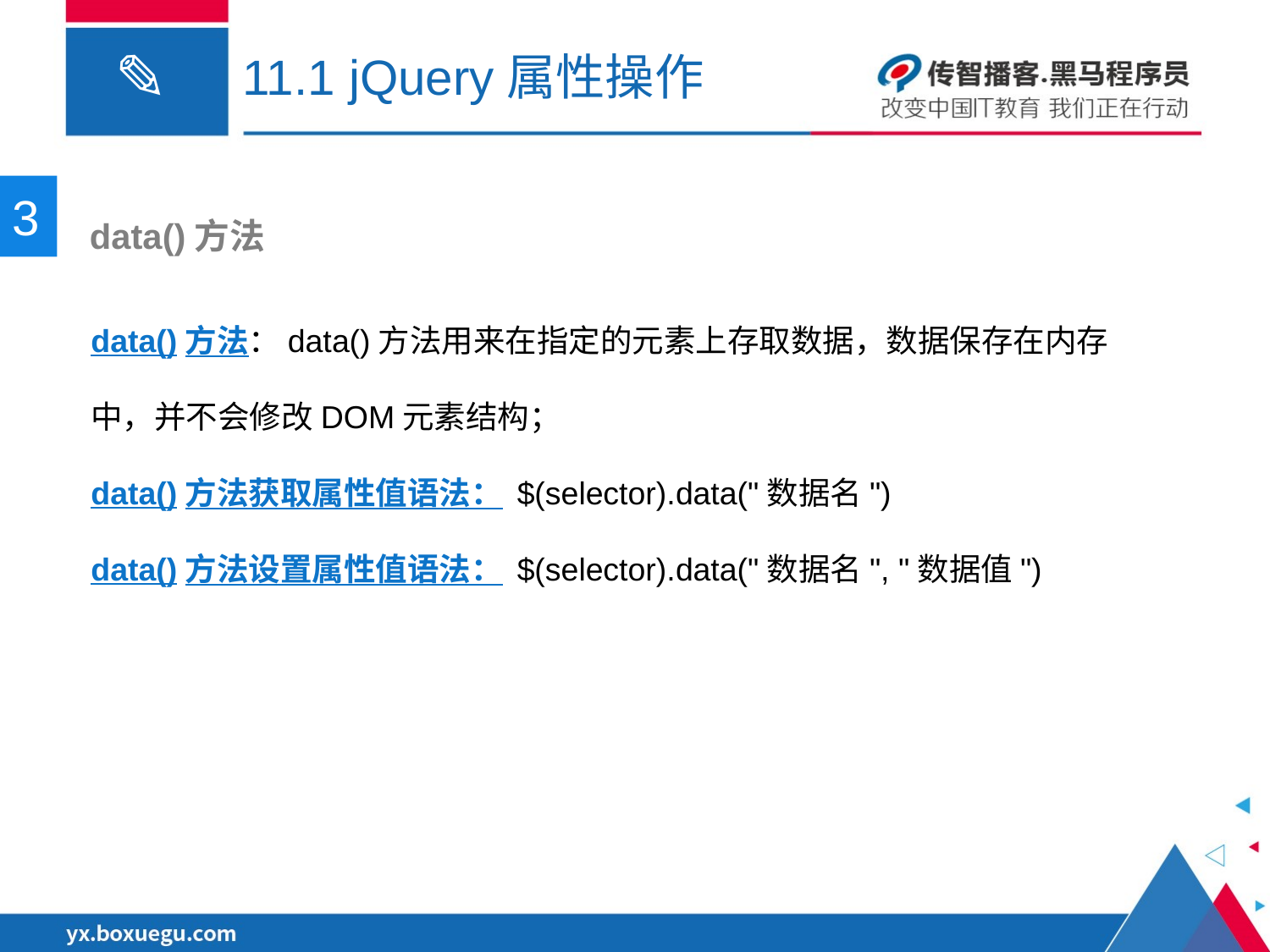

# 11.1 jQuery属性操作

3
  data()方法
data()方法：data()方法用来在指定的元素上存取数据，数据保存在内存中，并不会修改DOM元素结构；
data()方法获取属性值语法： $(selector).data("数据名")
data()方法设置属性值语法： $(selector).data("数据名", "数据值")